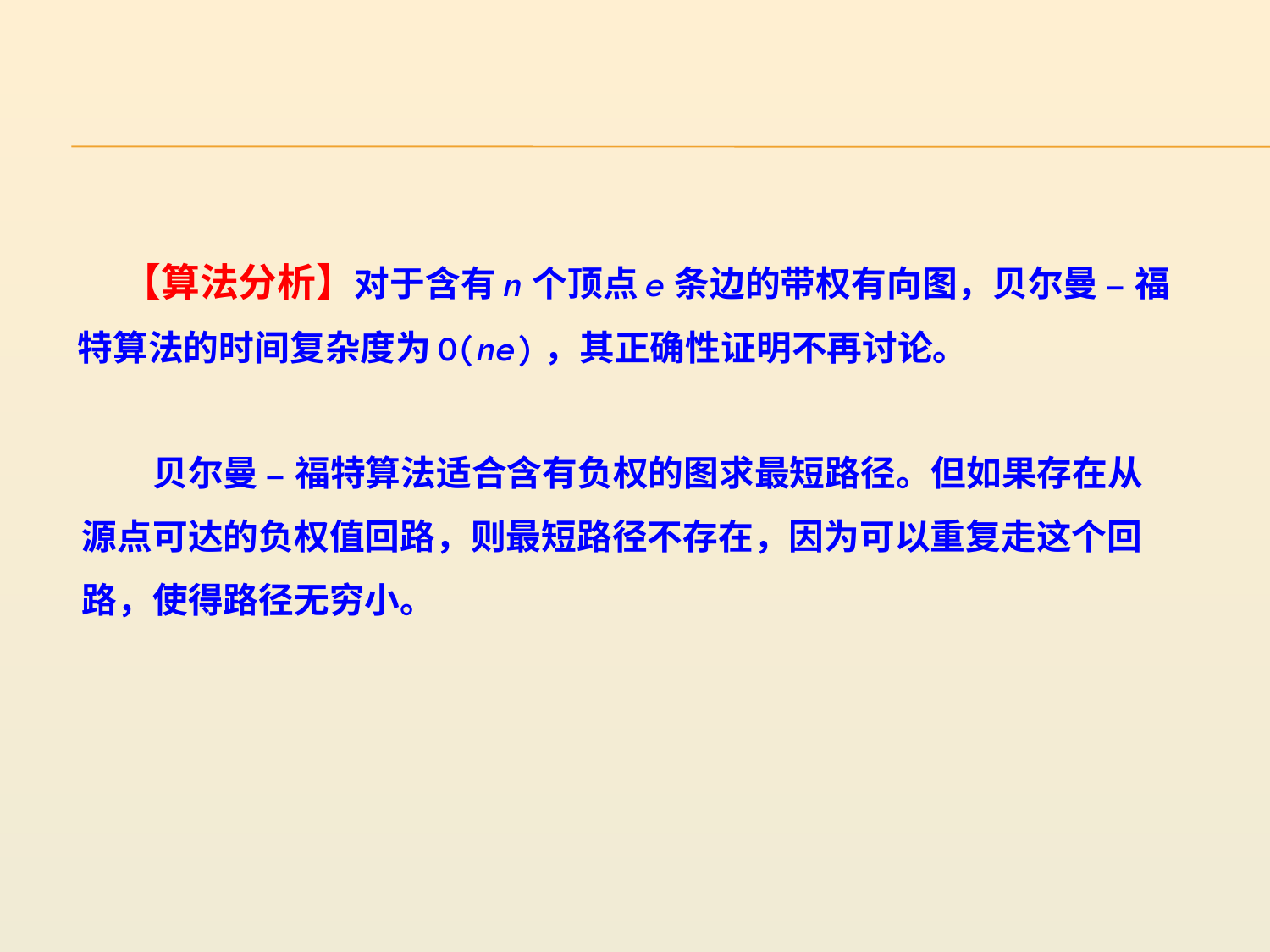

【算法分析】对于含有n个顶点e条边的带权有向图，贝尔曼-福特算法的时间复杂度为O(ne)，其正确性证明不再讨论。
　　贝尔曼-福特算法适合含有负权的图求最短路径。但如果存在从源点可达的负权值回路，则最短路径不存在，因为可以重复走这个回路，使得路径无穷小。